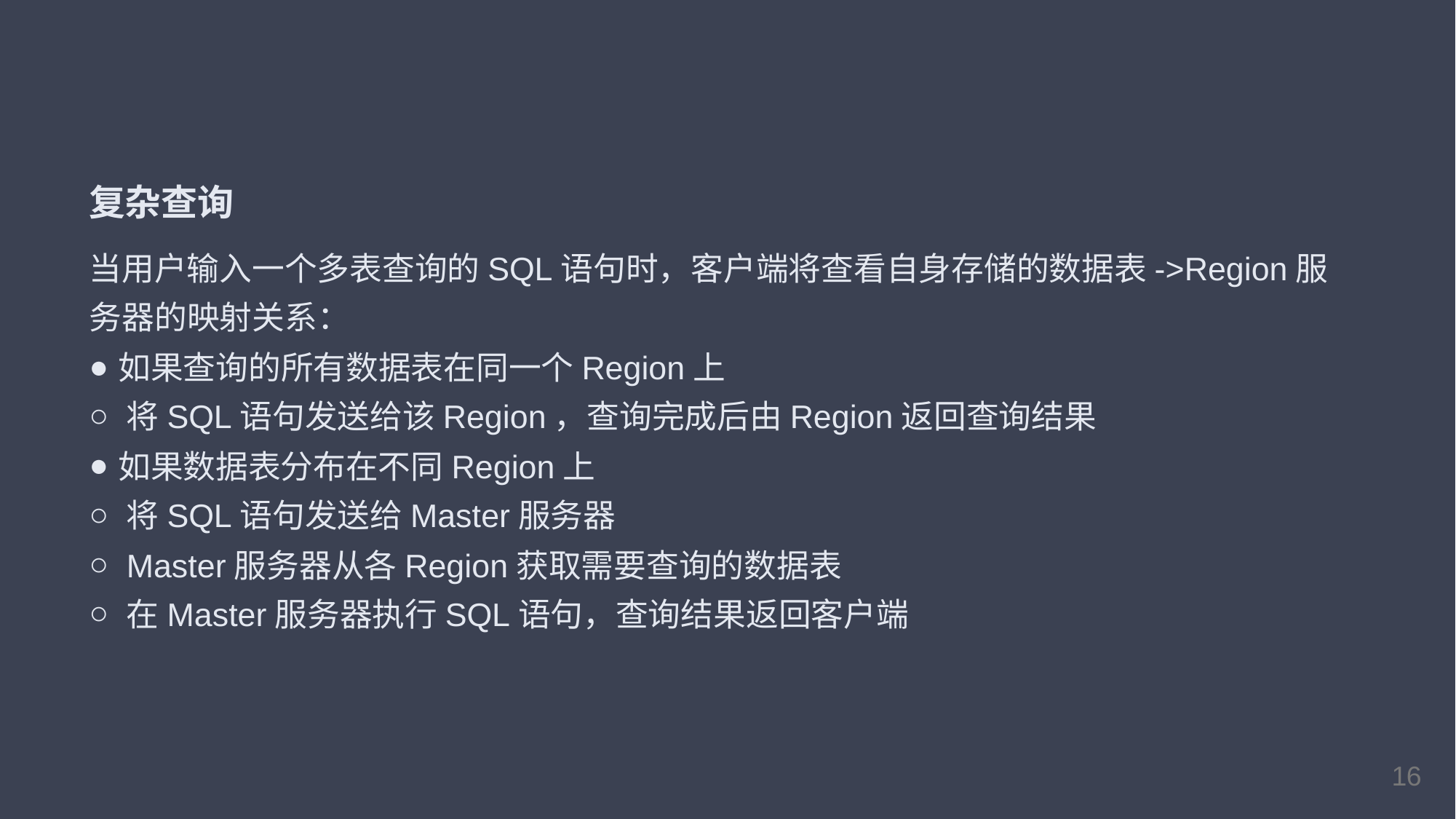

# 复杂查询
当用户输入一个多表查询的SQL语句时，客户端将查看自身存储的数据表->Region服务器的映射关系：
如果查询的所有数据表在同一个Region上
将SQL语句发送给该Region，查询完成后由Region返回查询结果
如果数据表分布在不同Region上
将SQL语句发送给Master服务器
Master服务器从各Region获取需要查询的数据表
在Master服务器执行SQL语句，查询结果返回客户端
16